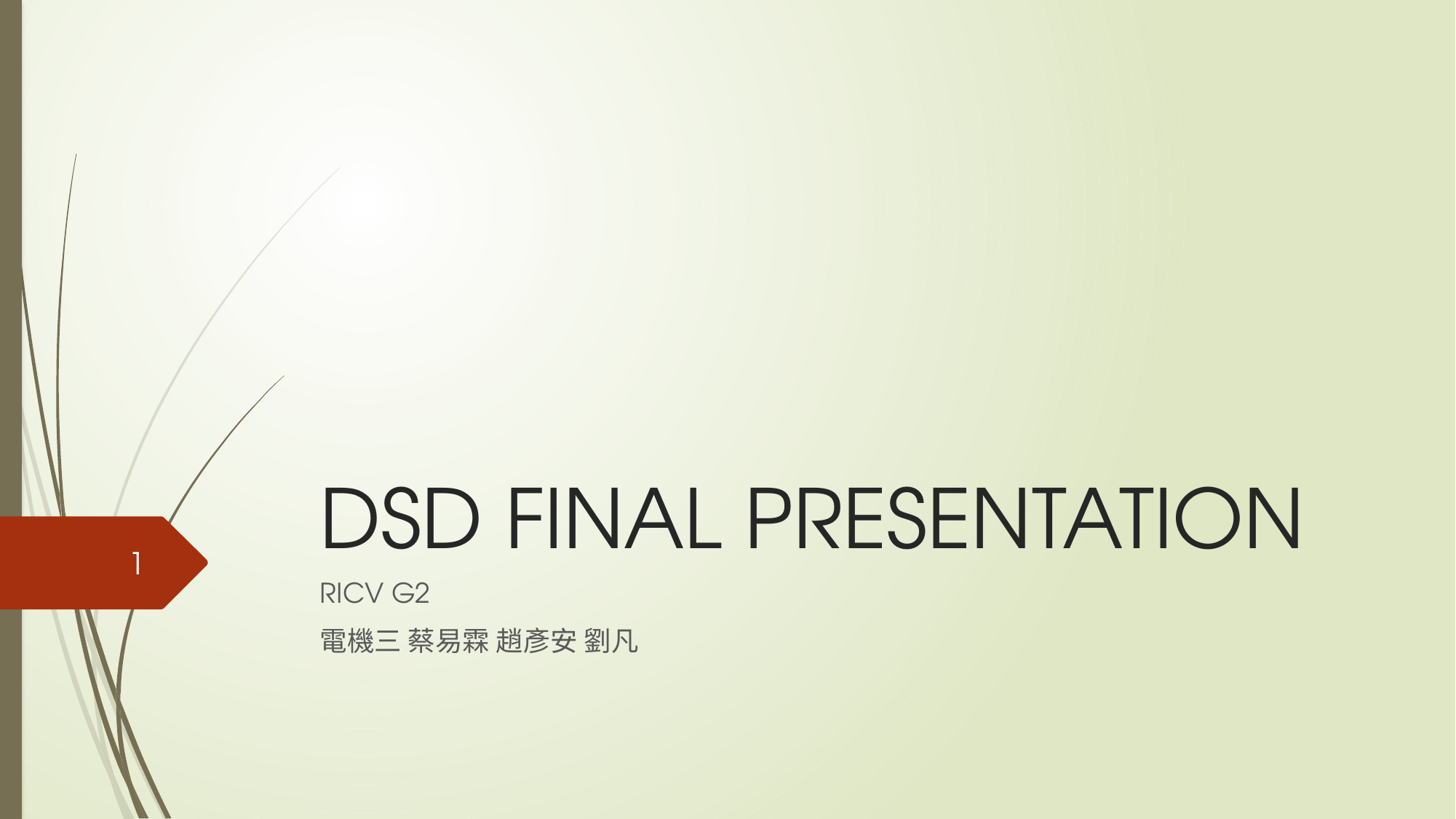

# DSD FINAL PRESENTATION
1
RICV G2
電機三 蔡易霖 趙彥安 劉凡